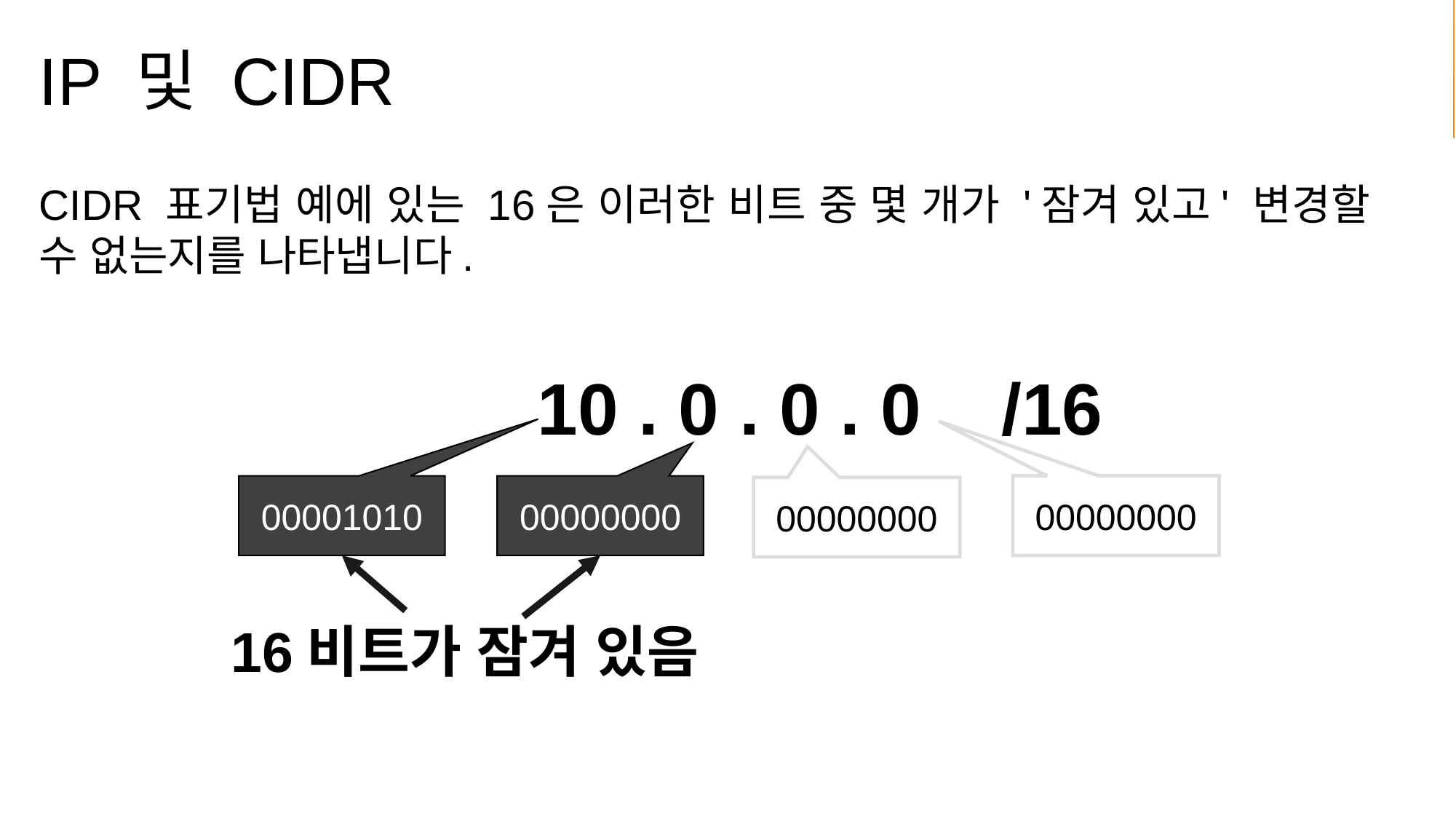

# IP 및 CIDR
CIDR 표기법 예에 있는 16은 이러한 비트 중 몇 개가 '잠겨 있고' 변경할 수 없는지를 나타냅니다.
10 . 0 . 0 . 0    /16
00001010
00000000
00000000
00000000
16비트가 잠겨 있음